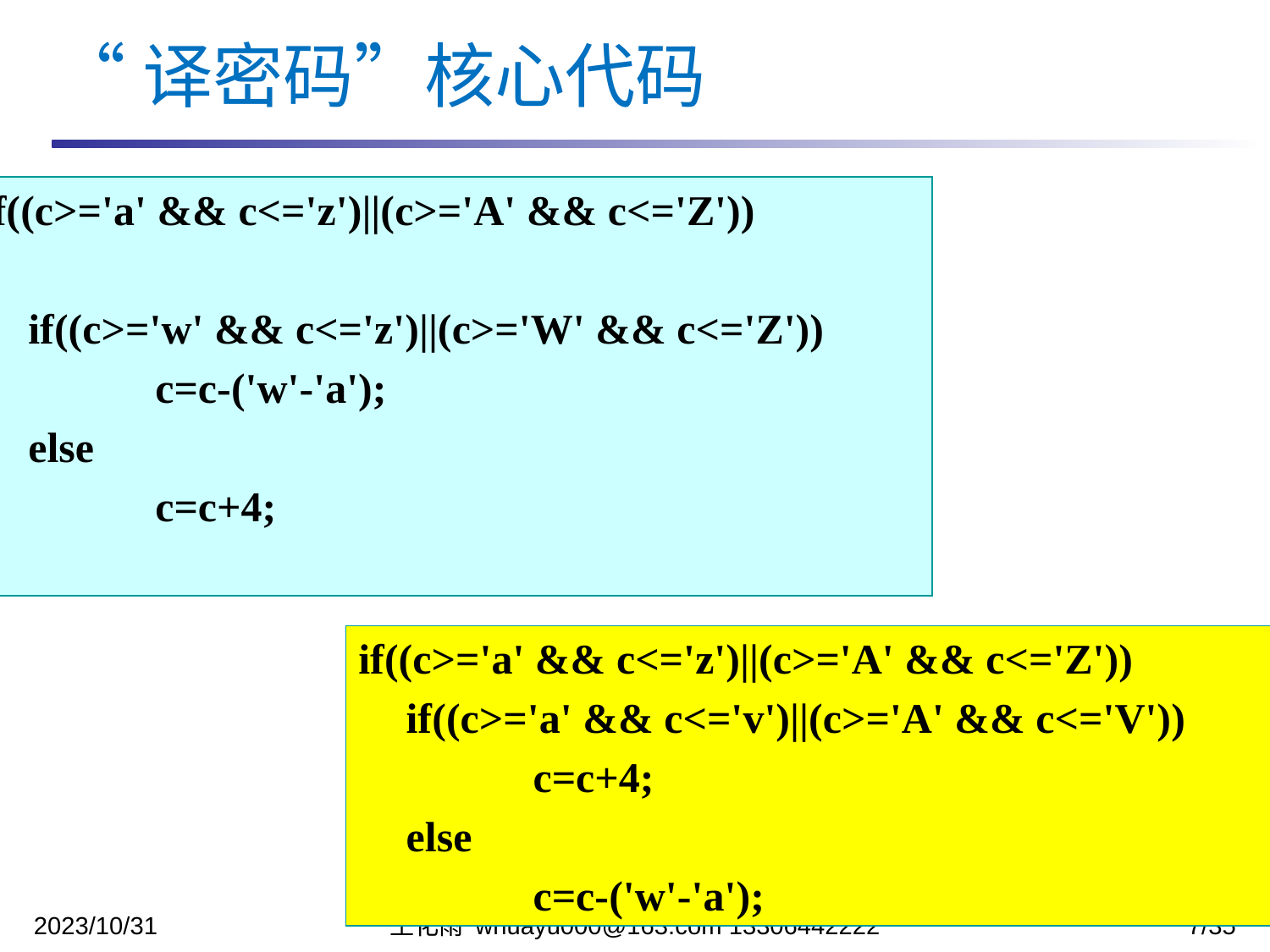

“译密码”核心代码
if((c>='a' && c<='z')||(c>='A' && c<='Z'))
{
	if((c>='w' && c<='z')||(c>='W' && c<='Z'))
		c=c-('w'-'a');
	else
		c=c+4;
}
if((c>='a' && c<='z')||(c>='A' && c<='Z'))
	if((c>='a' && c<='v')||(c>='A' && c<='V'))
		c=c+4;
	else
		c=c-('w'-'a');
2023/10/31
王化雨 whuayu000@163.com 13306442222
7/35